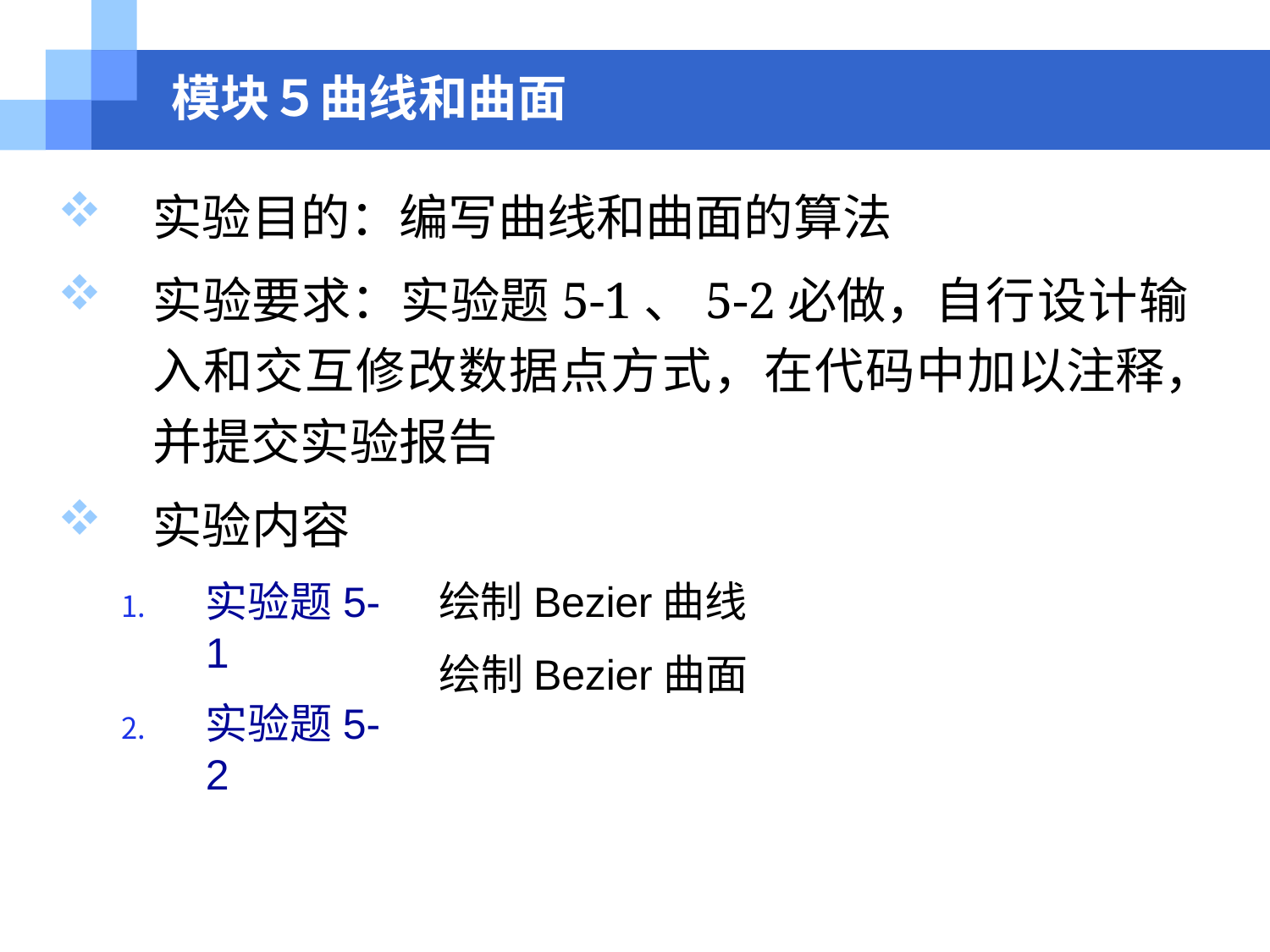

# 模块５曲线和曲面
实验目的：编写曲线和曲面的算法
实验要求：实验题5-1、5-2必做，自行设计输入和交互修改数据点方式，在代码中加以注释，并提交实验报告
实验内容
实验题5-1
实验题5-2

绘制Bezier曲线
绘制Bezier曲面